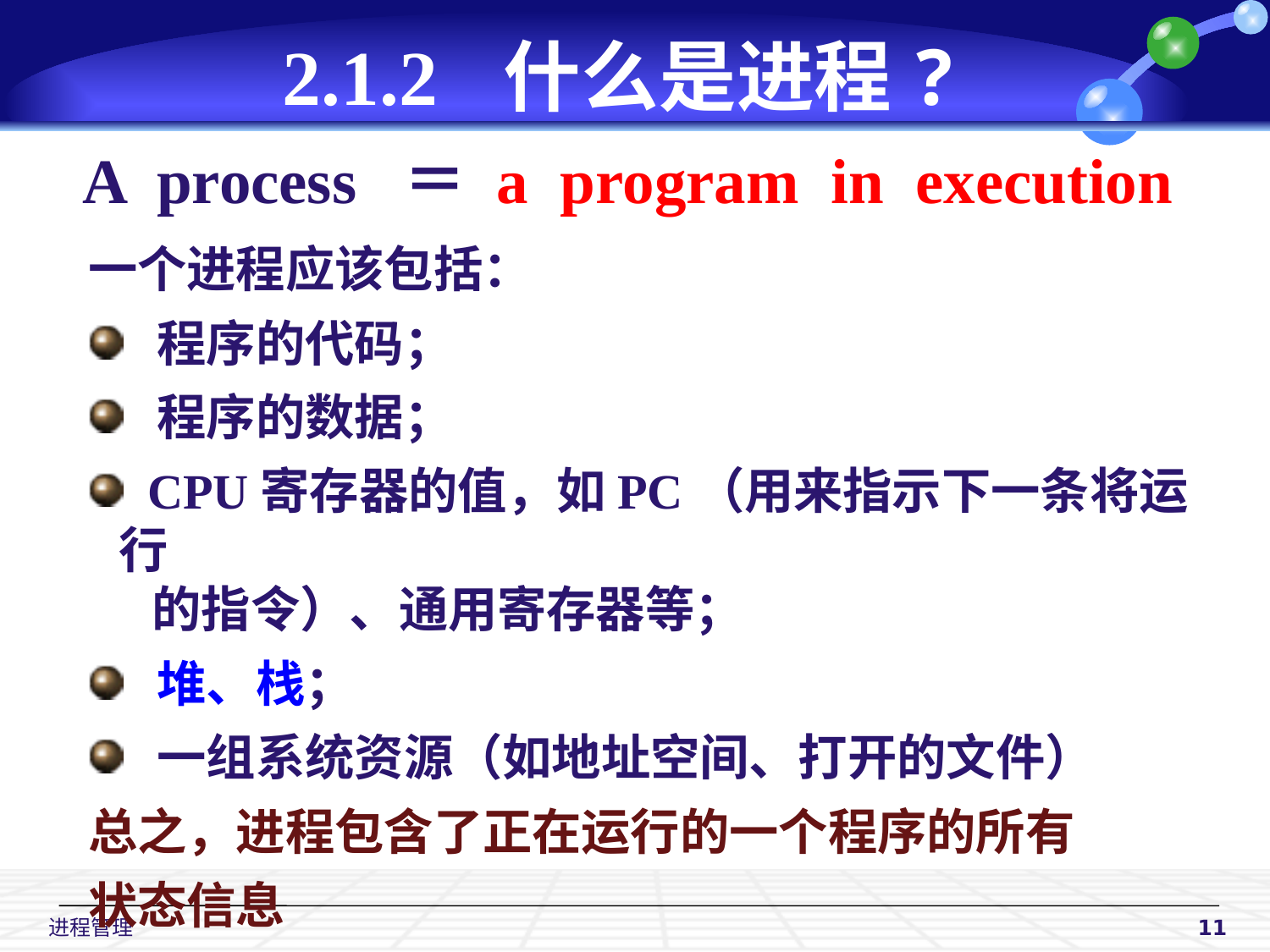

# 2.1.2 什么是进程?
A  process  ＝ a  program  in  execution
一个进程应该包括：
  程序的代码；
  程序的数据；
  CPU寄存器的值，如PC（用来指示下一条将运行
   的指令）、通用寄存器等；
  堆、栈；
  一组系统资源（如地址空间、打开的文件）
总之，进程包含了正在运行的一个程序的所有
状态信息
   进程管理
11